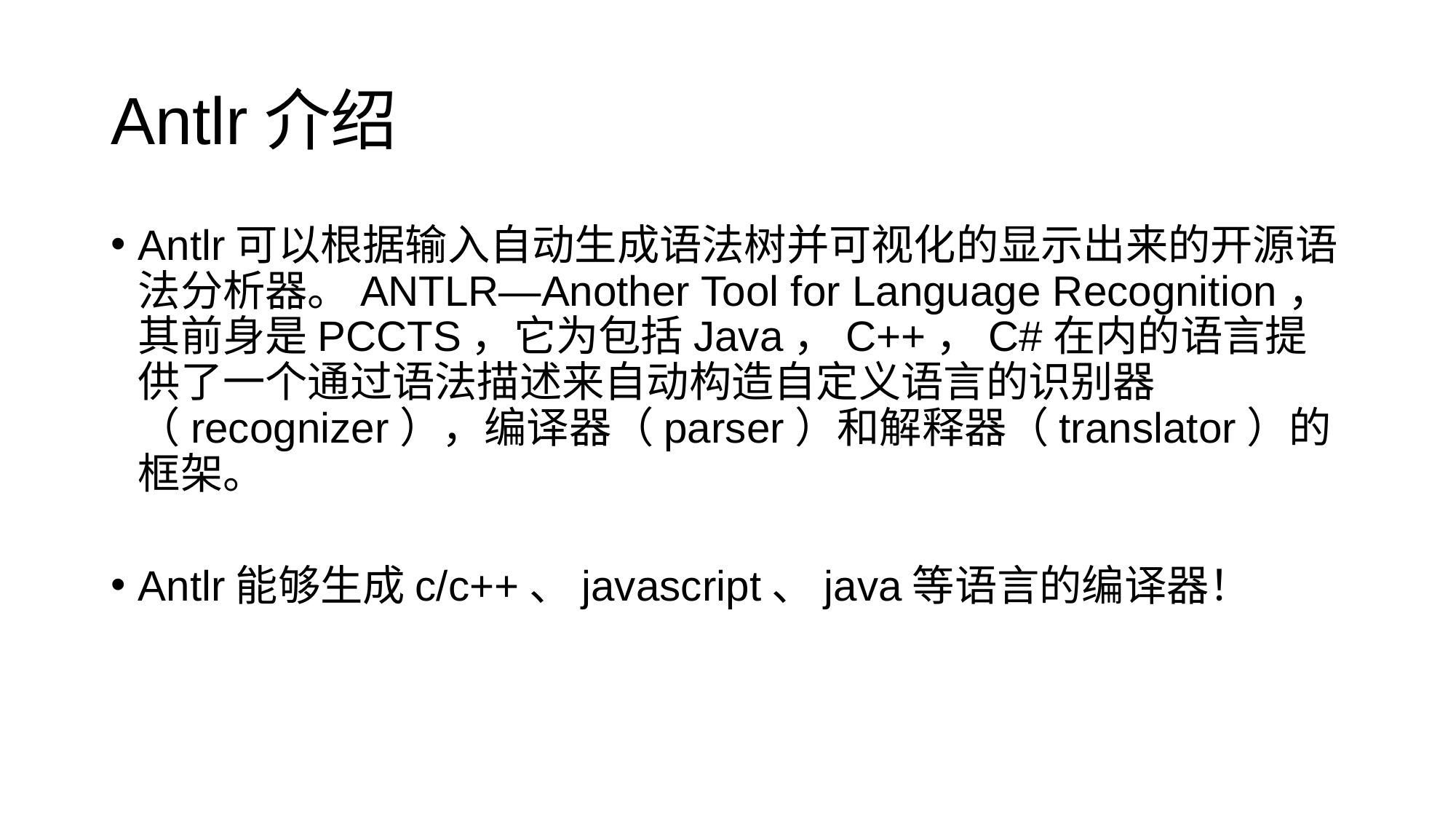

# Antlr介绍
Antlr可以根据输入自动生成语法树并可视化的显示出来的开源语法分析器。ANTLR—Another Tool for Language Recognition，其前身是PCCTS，它为包括Java，C++，C#在内的语言提供了一个通过语法描述来自动构造自定义语言的识别器（recognizer），编译器（parser）和解释器（translator）的框架。
Antlr能够生成c/c++、javascript、java等语言的编译器！